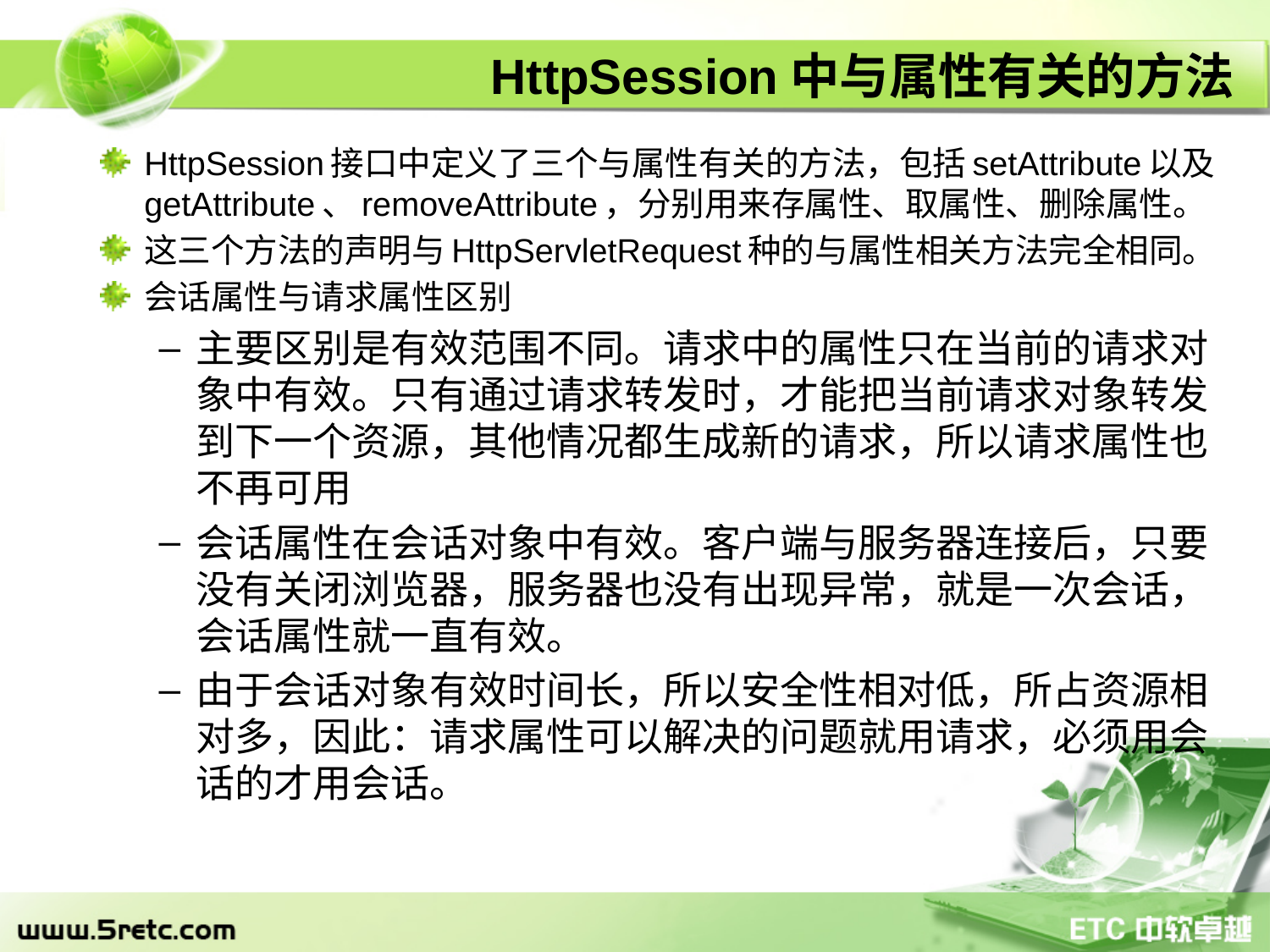

# HttpSession中与属性有关的方法
HttpSession接口中定义了三个与属性有关的方法，包括setAttribute以及getAttribute、removeAttribute，分别用来存属性、取属性、删除属性。
这三个方法的声明与HttpServletRequest种的与属性相关方法完全相同。
会话属性与请求属性区别
主要区别是有效范围不同。请求中的属性只在当前的请求对象中有效。只有通过请求转发时，才能把当前请求对象转发到下一个资源，其他情况都生成新的请求，所以请求属性也不再可用
会话属性在会话对象中有效。客户端与服务器连接后，只要没有关闭浏览器，服务器也没有出现异常，就是一次会话，会话属性就一直有效。
由于会话对象有效时间长，所以安全性相对低，所占资源相对多，因此：请求属性可以解决的问题就用请求，必须用会话的才用会话。